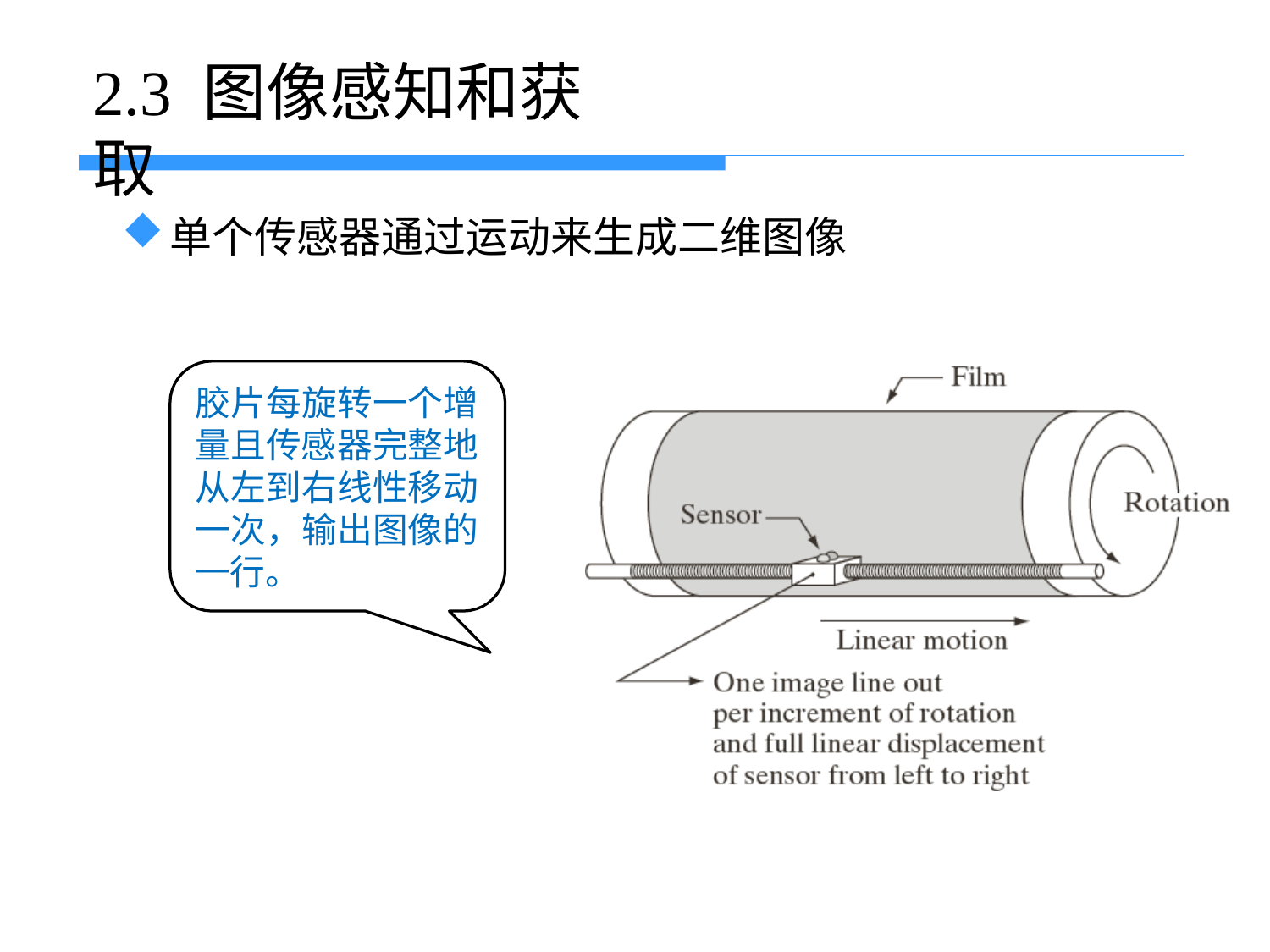

# 2.3 图像感知和获取
单个传感器通过运动来生成二维图像

胶片每旋转一个增 量且传感器完整地 从左到右线性移动 一次，输出图像的 一行。